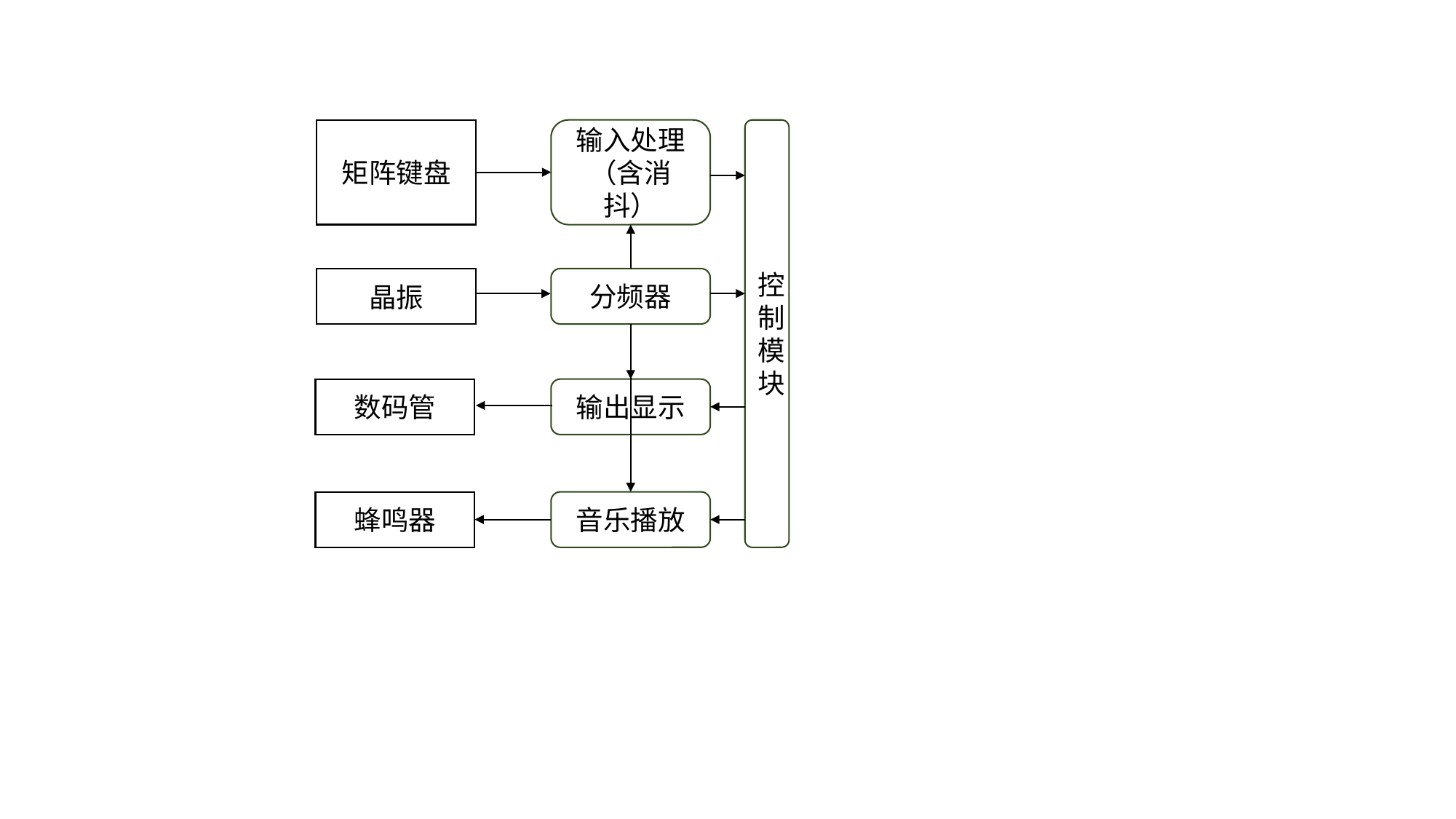

矩阵键盘
输入处理（含消抖）
控制模块
晶振
分频器
数码管
输出显示
蜂鸣器
音乐播放